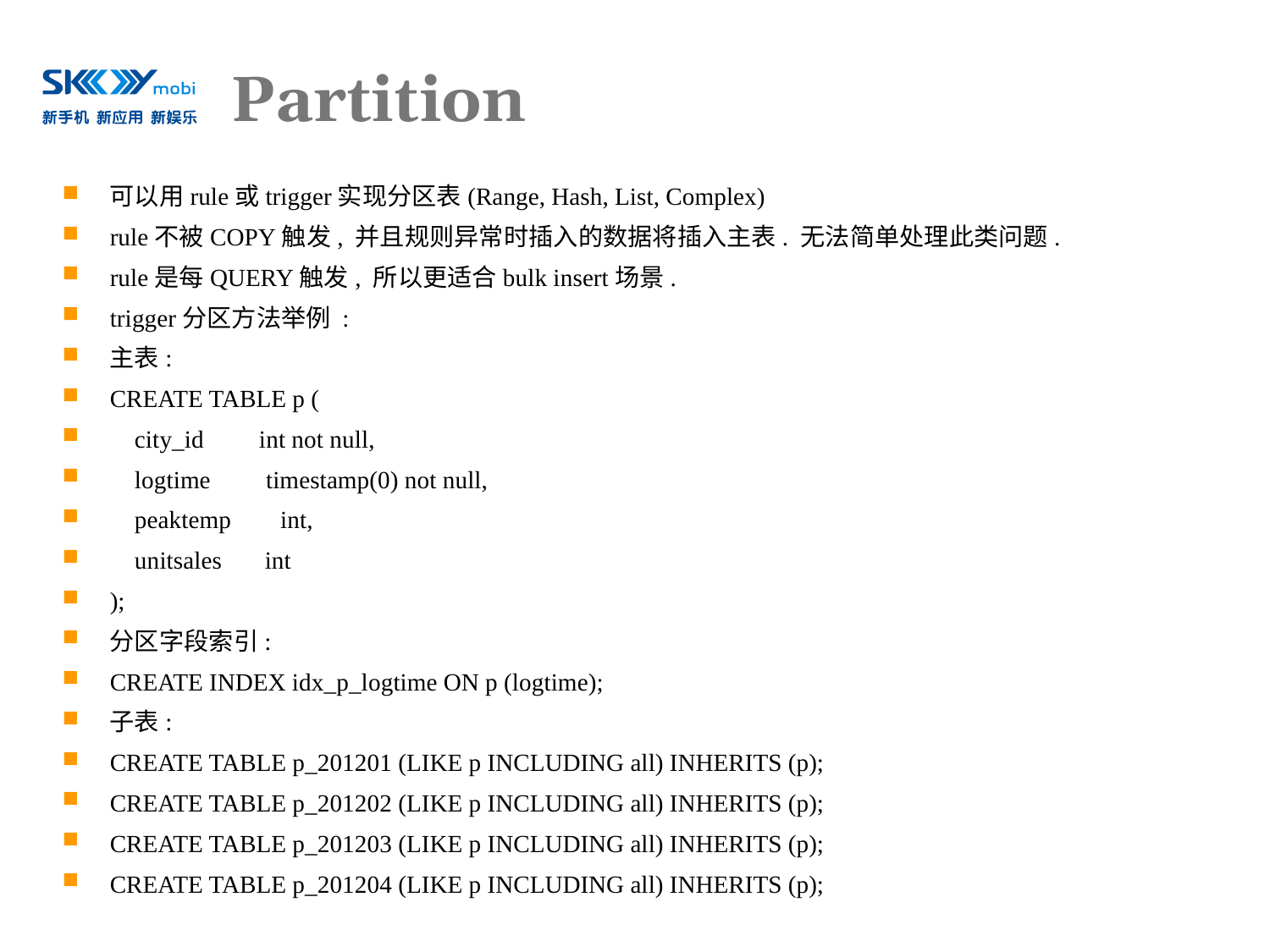

# Partition
可以用rule或trigger实现分区表(Range, Hash, List, Complex)
rule不被COPY触发, 并且规则异常时插入的数据将插入主表. 无法简单处理此类问题.
rule是每QUERY触发, 所以更适合bulk insert场景.
trigger分区方法举例 :
主表:
CREATE TABLE p (
    city_id         int not null,
    logtime         timestamp(0) not null,
    peaktemp        int,
    unitsales       int
);
分区字段索引:
CREATE INDEX idx_p_logtime ON p (logtime);
子表:
CREATE TABLE p_201201 (LIKE p INCLUDING all) INHERITS (p);
CREATE TABLE p_201202 (LIKE p INCLUDING all) INHERITS (p);
CREATE TABLE p_201203 (LIKE p INCLUDING all) INHERITS (p);
CREATE TABLE p_201204 (LIKE p INCLUDING all) INHERITS (p);